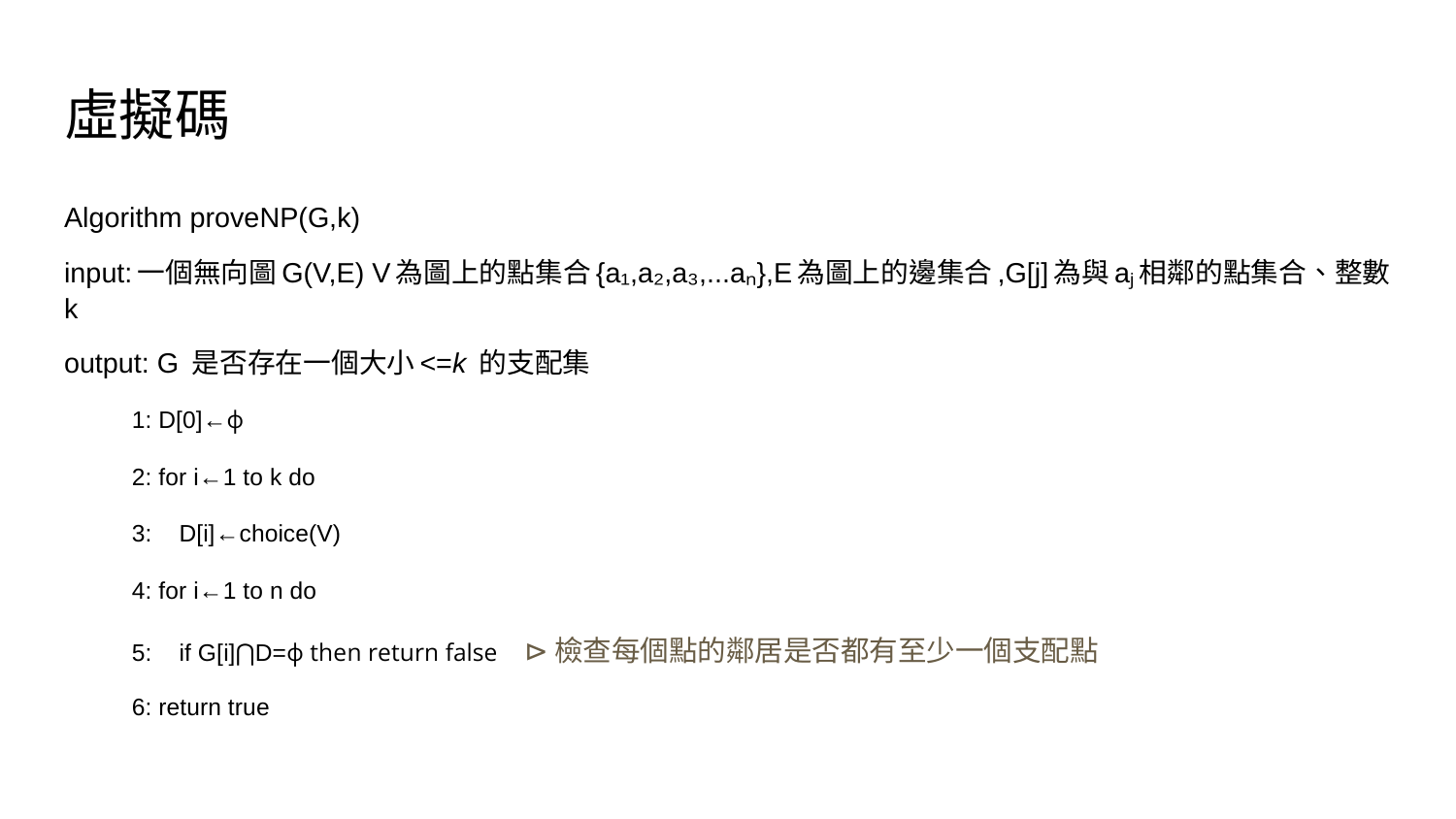

# 虛擬碼
Algorithm proveNP(G,k)
input:一個無向圖G(V,E) V為圖上的點集合{a₁,a₂,a₃,...aₙ},E為圖上的邊集合,G[j]為與aⱼ相鄰的點集合、整數k
output: G 是否存在一個大小<=k 的支配集
1: D[0]←ф
2: for i←1 to k do
3: 	D[i]←choice(V)
4: for i←1 to n do
5: 	if G[i]⋂D=ф then return false		⊳檢查每個點的鄰居是否都有至少一個支配點
6: return true